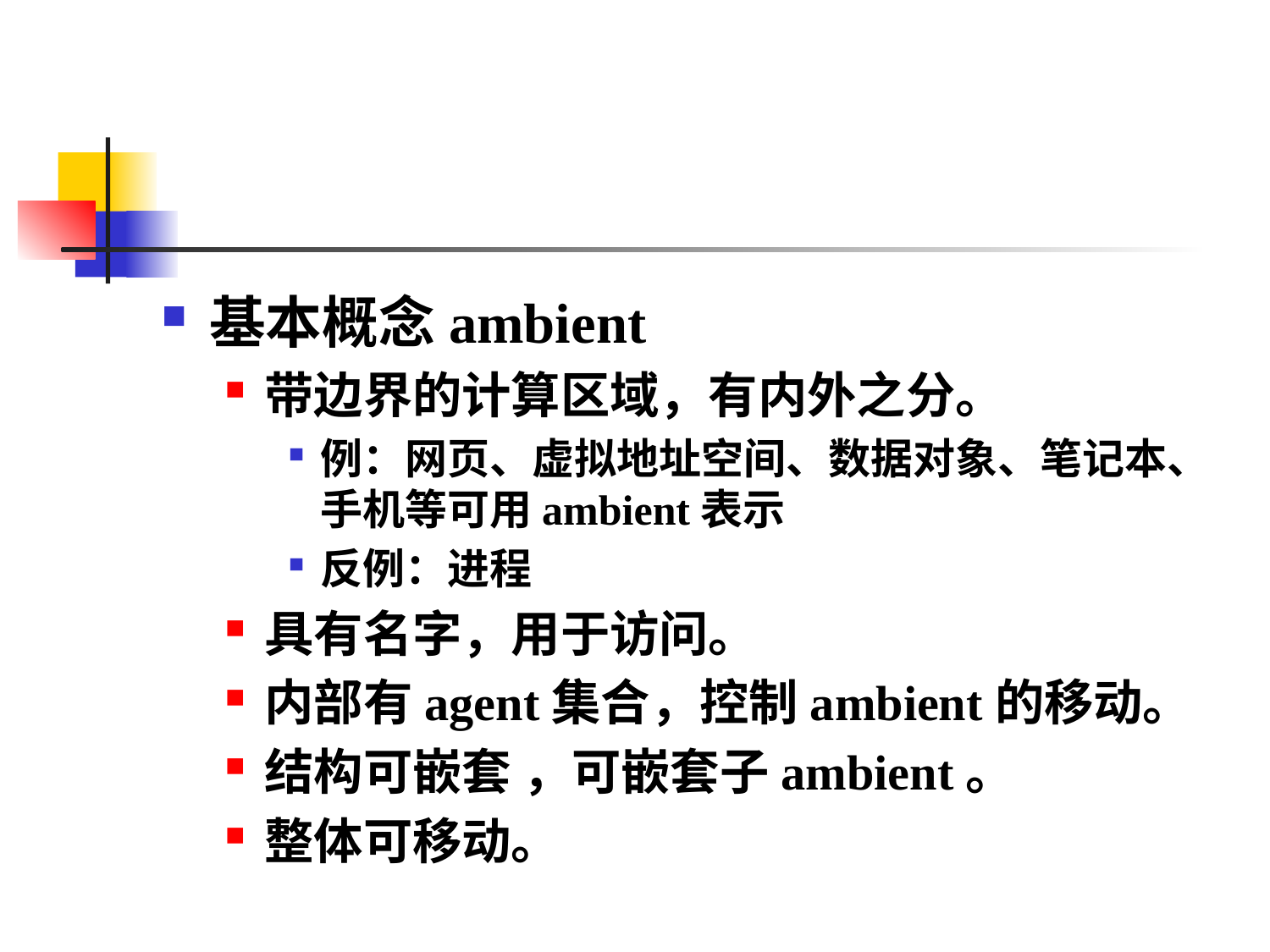

#
基本概念ambient
带边界的计算区域，有内外之分。
例：网页、虚拟地址空间、数据对象、笔记本、手机等可用ambient表示
反例：进程
具有名字，用于访问。
内部有agent集合，控制ambient的移动。
结构可嵌套 ，可嵌套子ambient。
整体可移动。